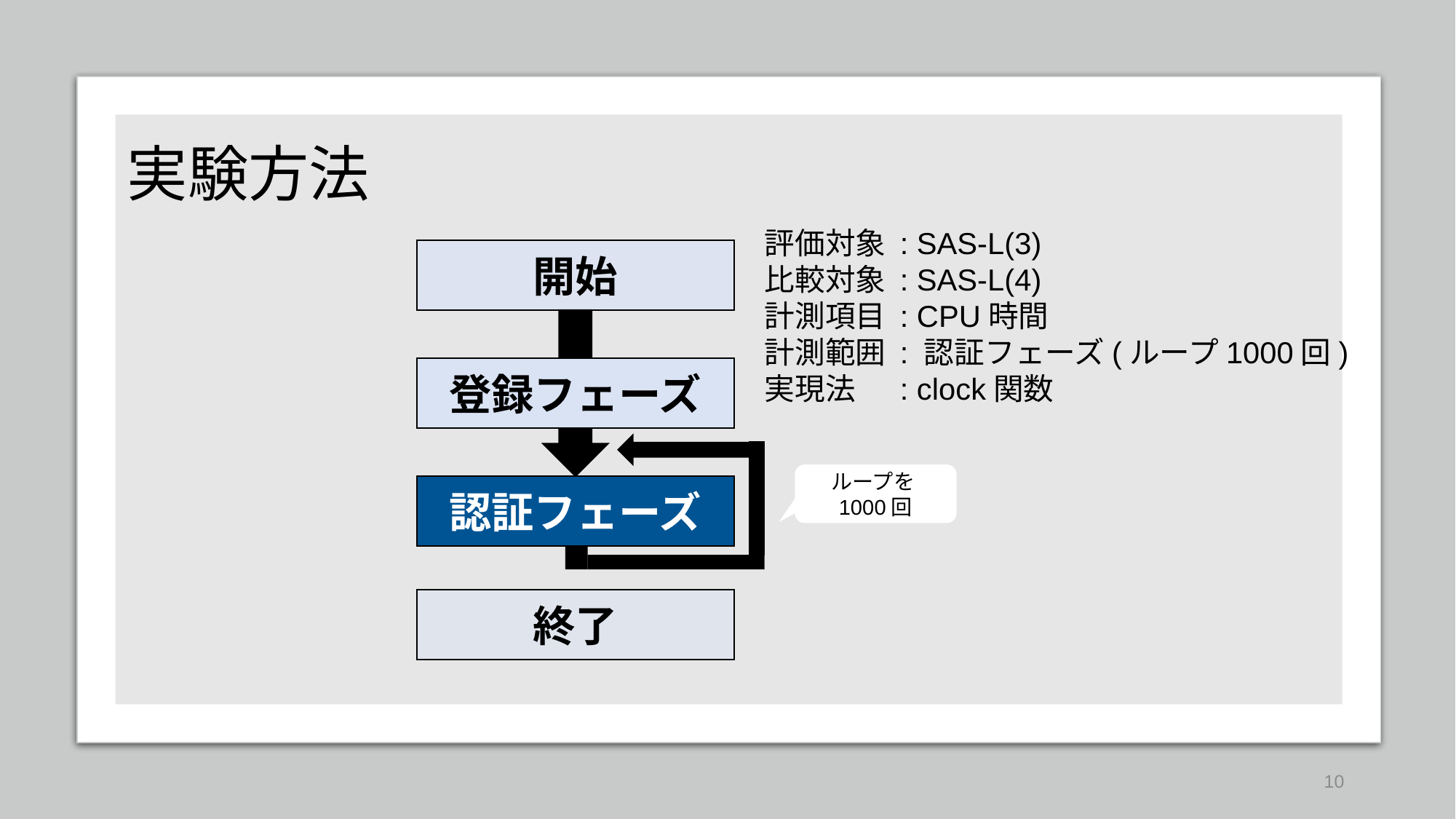

# 実験方法

評価対象 : SAS-L(3)
比較対象 : SAS-L(4)
計測項目 : CPU時間
計測範囲 : 認証フェーズ(ループ1000回)
実現法 　: clock関数
開始

登録フェーズ

ループを1000回
認証フェーズ

終了
10